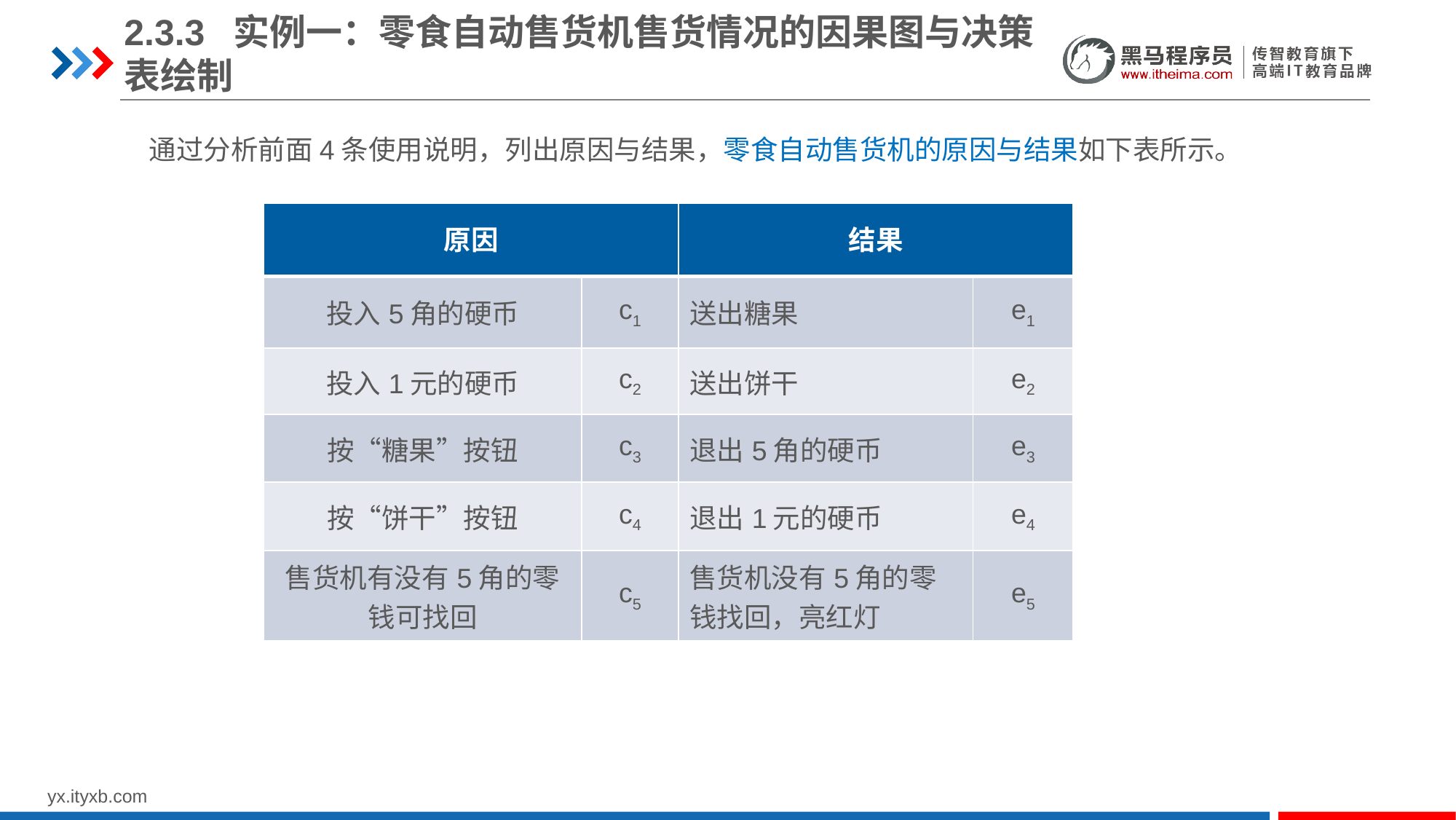

2.3.3	实例一：零食自动售货机售货情况的因果图与决策表绘制
通过分析前面4条使用说明，列出原因与结果，零食自动售货机的原因与结果如下表所示。

| 原因 |  | 结果 |  |
| --- | --- | --- | --- |
| 投入5角的硬币 | c1 | 送出糖果 | e1 |
| 投入1元的硬币 | c2 | 送出饼干 | e2 |
| 按“糖果”按钮 | c3 | 退出5角的硬币 | e3 |
| 按“饼干”按钮 | c4 | 退出1元的硬币 | e4 |
| 售货机有没有5角的零钱可找回 | c5 | 售货机没有5角的零钱找回，亮红灯 | e5 |